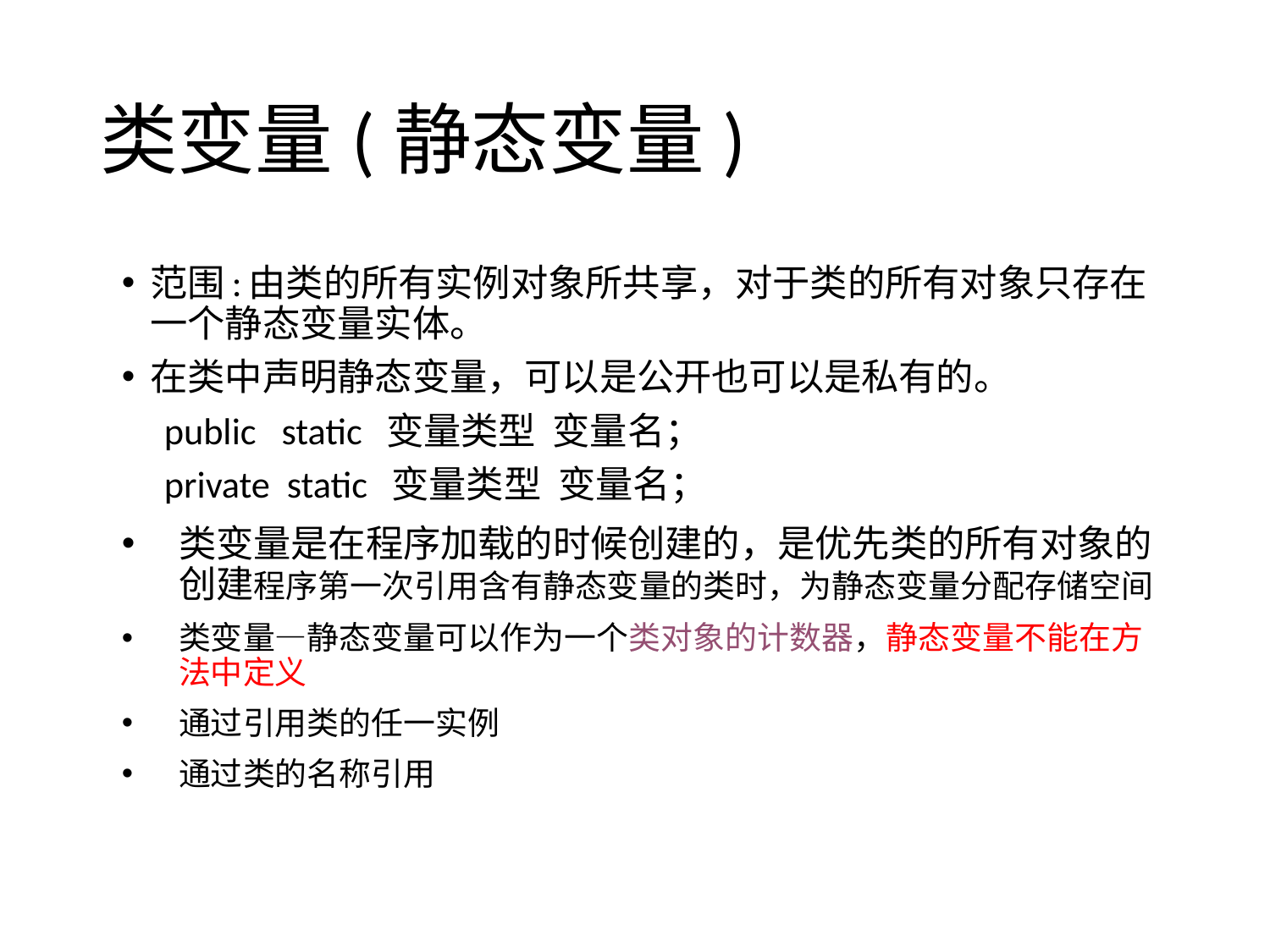

# 类变量(静态变量)
范围:由类的所有实例对象所共享，对于类的所有对象只存在一个静态变量实体。
在类中声明静态变量，可以是公开也可以是私有的。
     public   static  变量类型  变量名；
     private  static  变量类型  变量名；
类变量是在程序加载的时候创建的，是优先类的所有对象的创建程序第一次引用含有静态变量的类时，为静态变量分配存储空间
类变量—静态变量可以作为一个类对象的计数器，静态变量不能在方法中定义
通过引用类的任一实例
通过类的名称引用